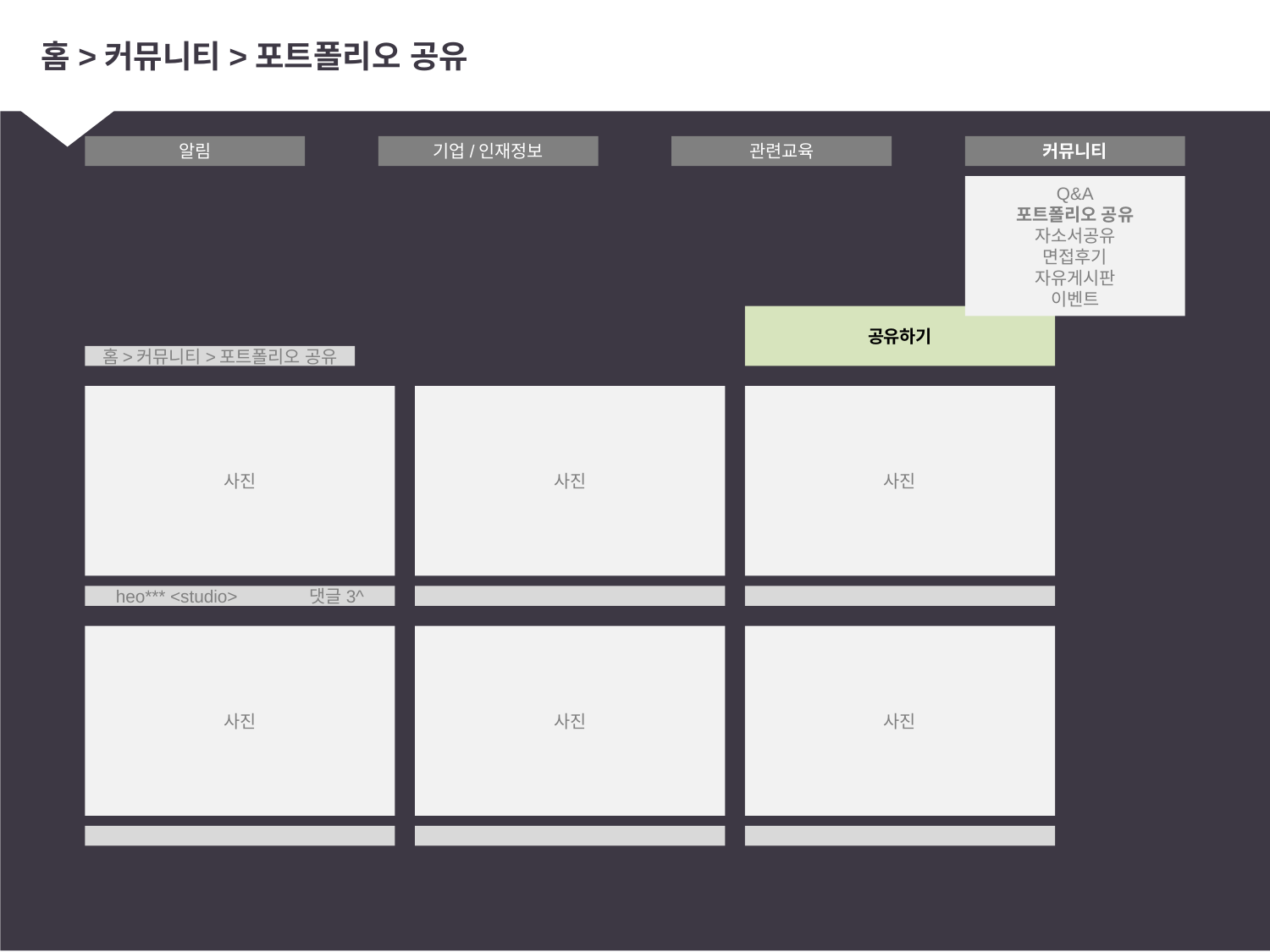

# 홈>커뮤니티>포트폴리오 공유
알림
기업/인재정보
관련교육
커뮤니티
Q&A
포트폴리오 공유
자소서공유
면접후기
자유게시판
이벤트
공유하기
홈>커뮤니티>포트폴리오 공유
사진
사진
사진
heo*** <studio>              댓글3^

사진
사진
사진